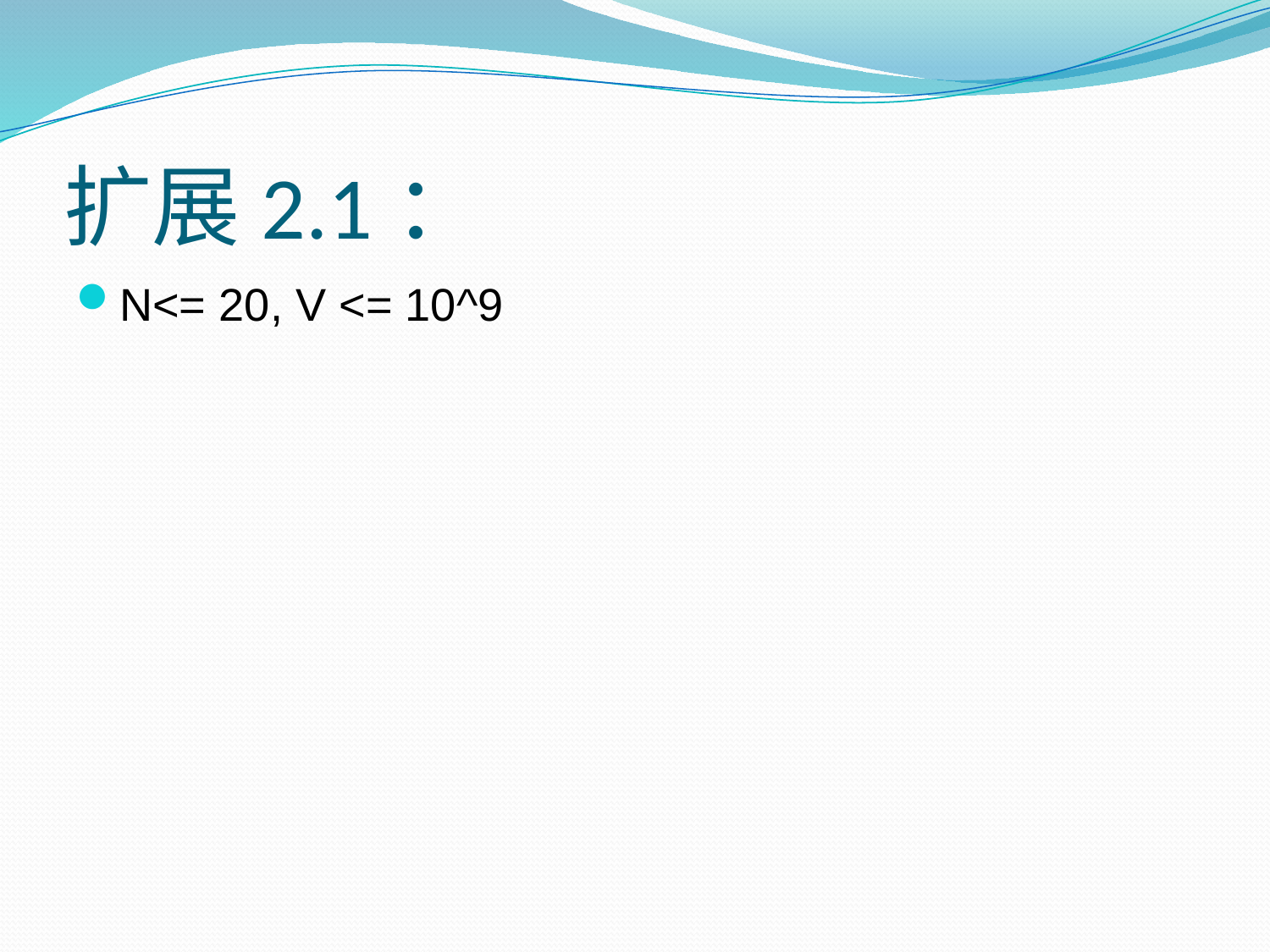

# 扩展2.1：
N<= 20, V <= 10^9